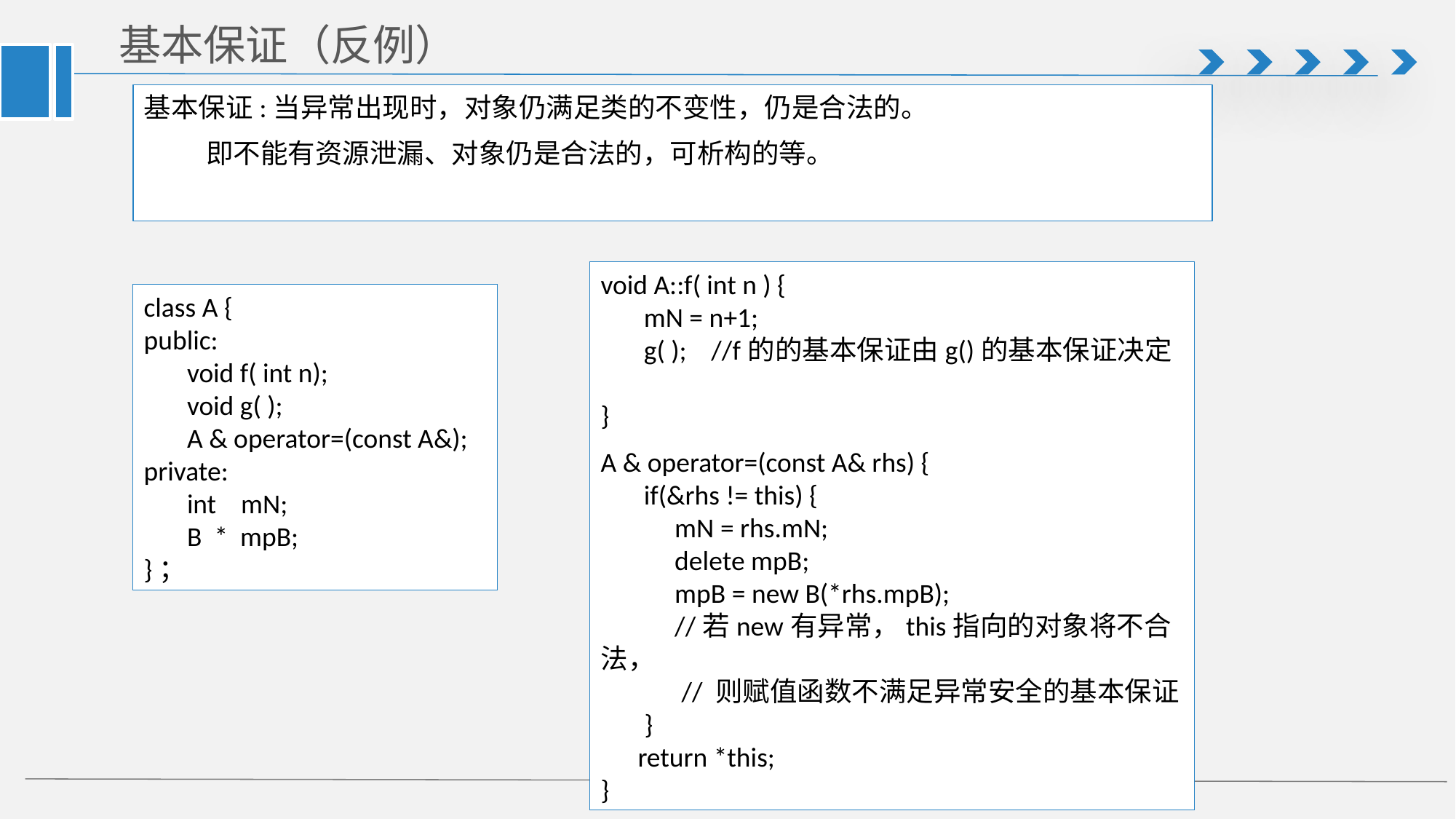

# 基本保证（反例）
基本保证:当异常出现时，对象仍满足类的不变性，仍是合法的。
         即不能有资源泄漏、对象仍是合法的，可析构的等。

void A::f( int n ) {
       mN = n+1;
       g( );    //f的的基本保证由g()的基本保证决定
}
A & operator=(const A& rhs) {
       if(&rhs != this) {
            mN = rhs.mN;
            delete mpB;
            mpB = new B(*rhs.mpB);
            //若new有异常，this指向的对象将不合法，
            // 则赋值函数不满足异常安全的基本保证
      }
      return *this;
}
class A {
public:
       void f( int n);
       void g( );
       A & operator=(const A&);
private:
       int    mN;
       B  *  mpB;
}；